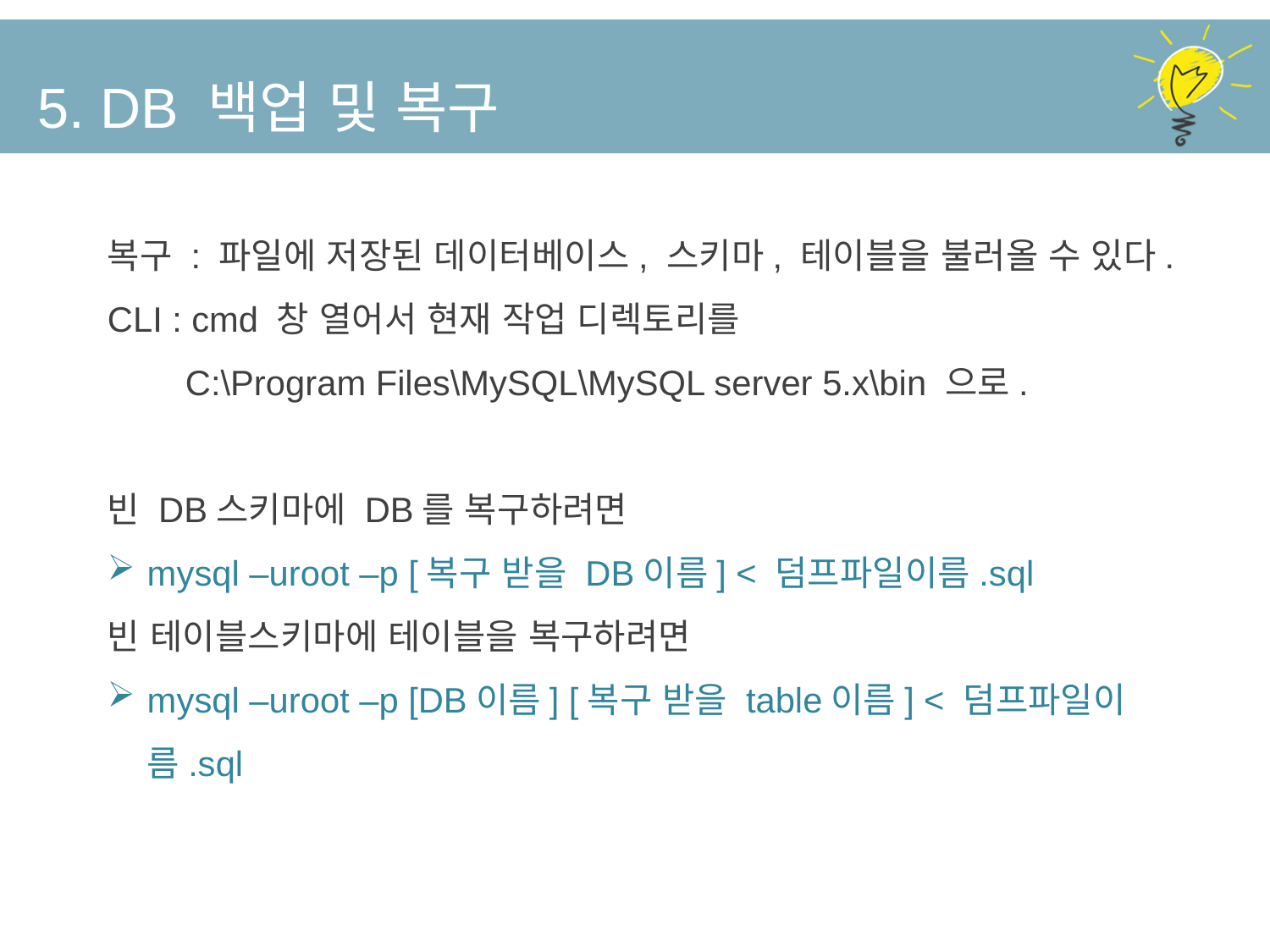

5. DB 백업 및 복구
복구 : 파일에 저장된 데이터베이스, 스키마, 테이블을 불러올 수 있다.
CLI : cmd 창 열어서 현재 작업 디렉토리를
        C:\Program Files\MySQL\MySQL server 5.x\bin 으로.

빈 DB스키마에 DB를 복구하려면
mysql –uroot –p [복구 받을 DB이름] < 덤프파일이름.sql
빈 테이블스키마에 테이블을 복구하려면
mysql –uroot –p [DB이름] [복구 받을 table이름] < 덤프파일이름.sql